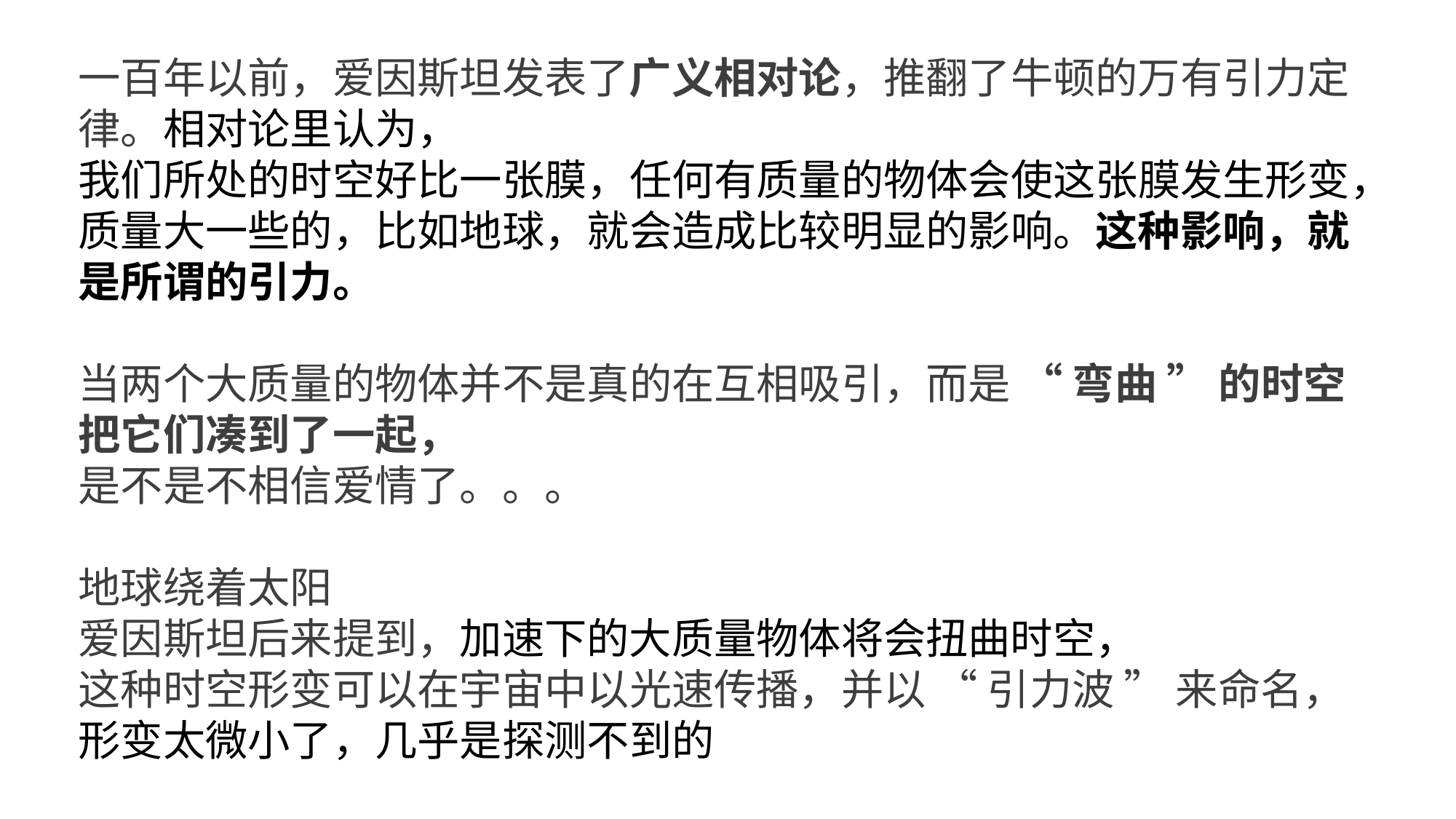

一百年以前，爱因斯坦发表了广义相对论，推翻了牛顿的万有引力定律。相对论里认为，
我们所处的时空好比一张膜，任何有质量的物体会使这张膜发生形变，
质量大一些的，比如地球，就会造成比较明显的影响。这种影响，就是所谓的引力。

当两个大质量的物体并不是真的在互相吸引，而是 “ 弯曲 ” 的时空把它们凑到了一起，
是不是不相信爱情了。。。

地球绕着太阳
爱因斯坦后来提到，加速下的大质量物体将会扭曲时空，
这种时空形变可以在宇宙中以光速传播，并以 “ 引力波 ” 来命名，形变太微小了，几乎是探测不到的